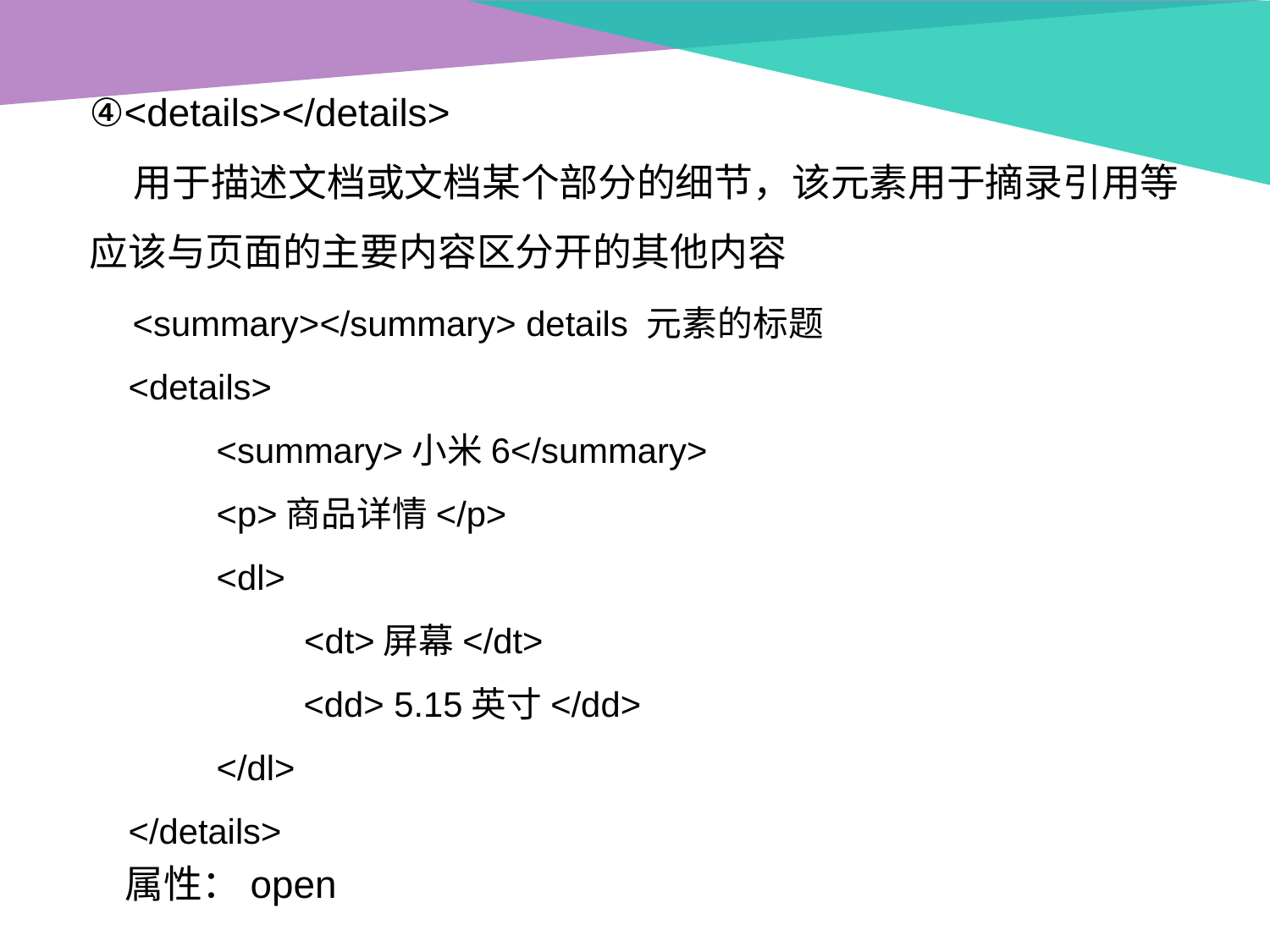

④<details></details>
    用于描述文档或文档某个部分的细节，该元素用于摘录引用等 应该与页面的主要内容区分开的其他内容
    <summary></summary> details 元素的标题
    <details>
     	<summary>小米6</summary>
    	<p>商品详情</p>
	<dl>
	         <dt>屏幕</dt>
                      <dd> 5.15英寸</dd>
	</dl>
    </details>
   属性：open